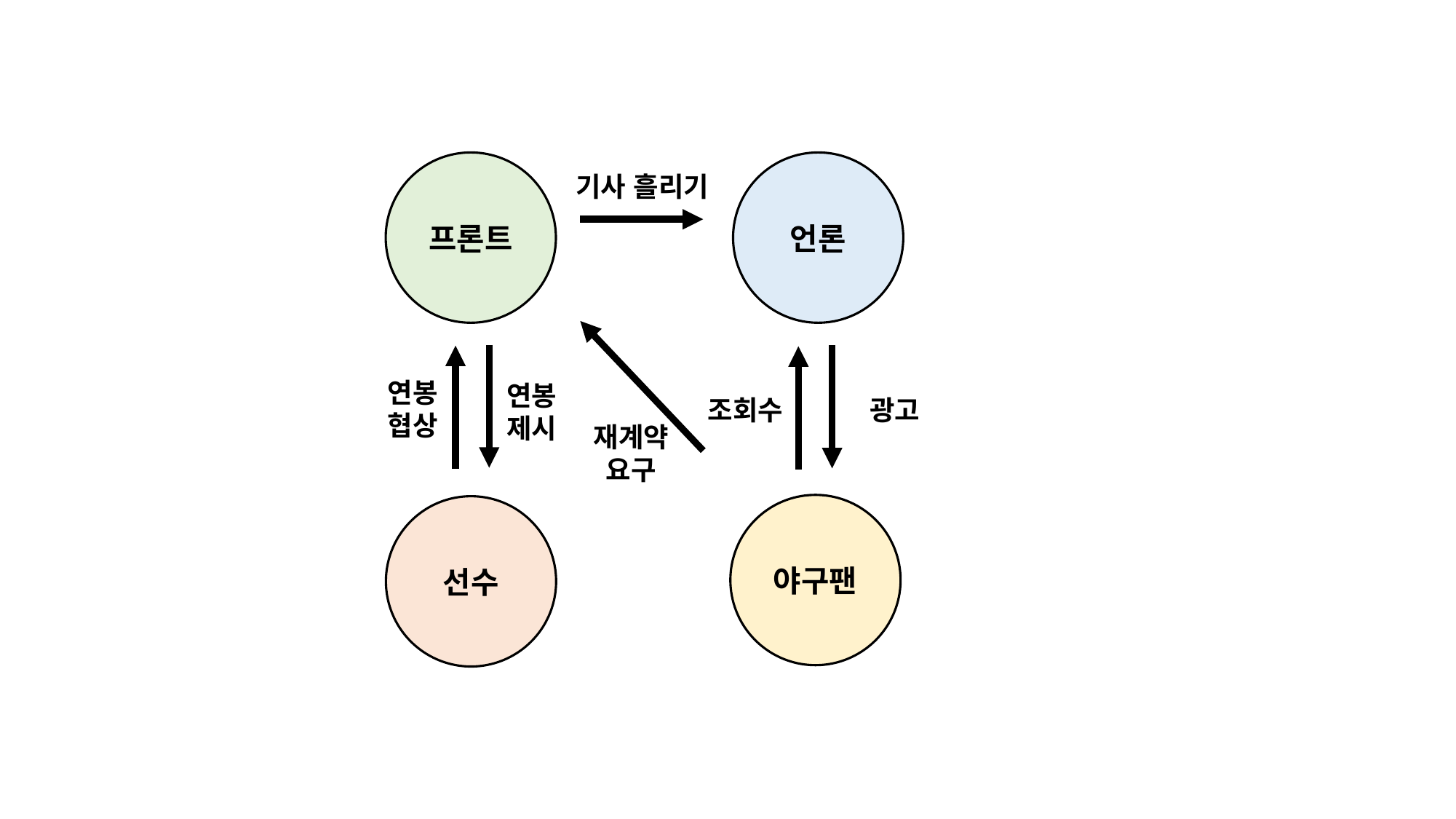

프론트
언론
기사 흘리기
연봉
협상
연봉
제시
조회수
광고
재계약
요구
야구팬
선수